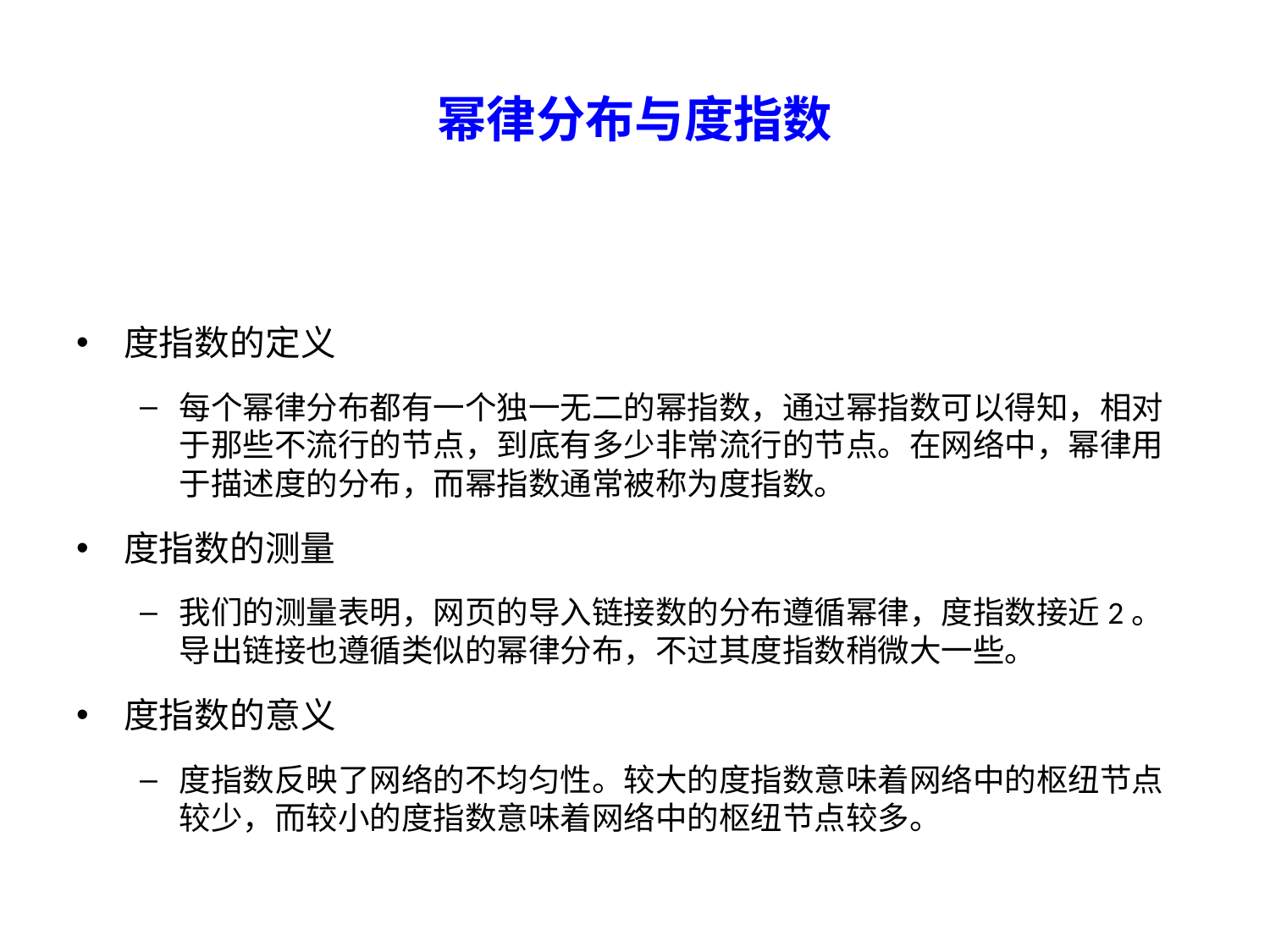

# 幂律分布与度指数

度指数的定义
每个幂律分布都有一个独一无二的幂指数，通过幂指数可以得知，相对于那些不流行的节点，到底有多少非常流行的节点。在网络中，幂律用于描述度的分布，而幂指数通常被称为度指数。
度指数的测量
我们的测量表明，网页的导入链接数的分布遵循幂律，度指数接近2。导出链接也遵循类似的幂律分布，不过其度指数稍微大一些。
度指数的意义
度指数反映了网络的不均匀性。较大的度指数意味着网络中的枢纽节点较少，而较小的度指数意味着网络中的枢纽节点较多。